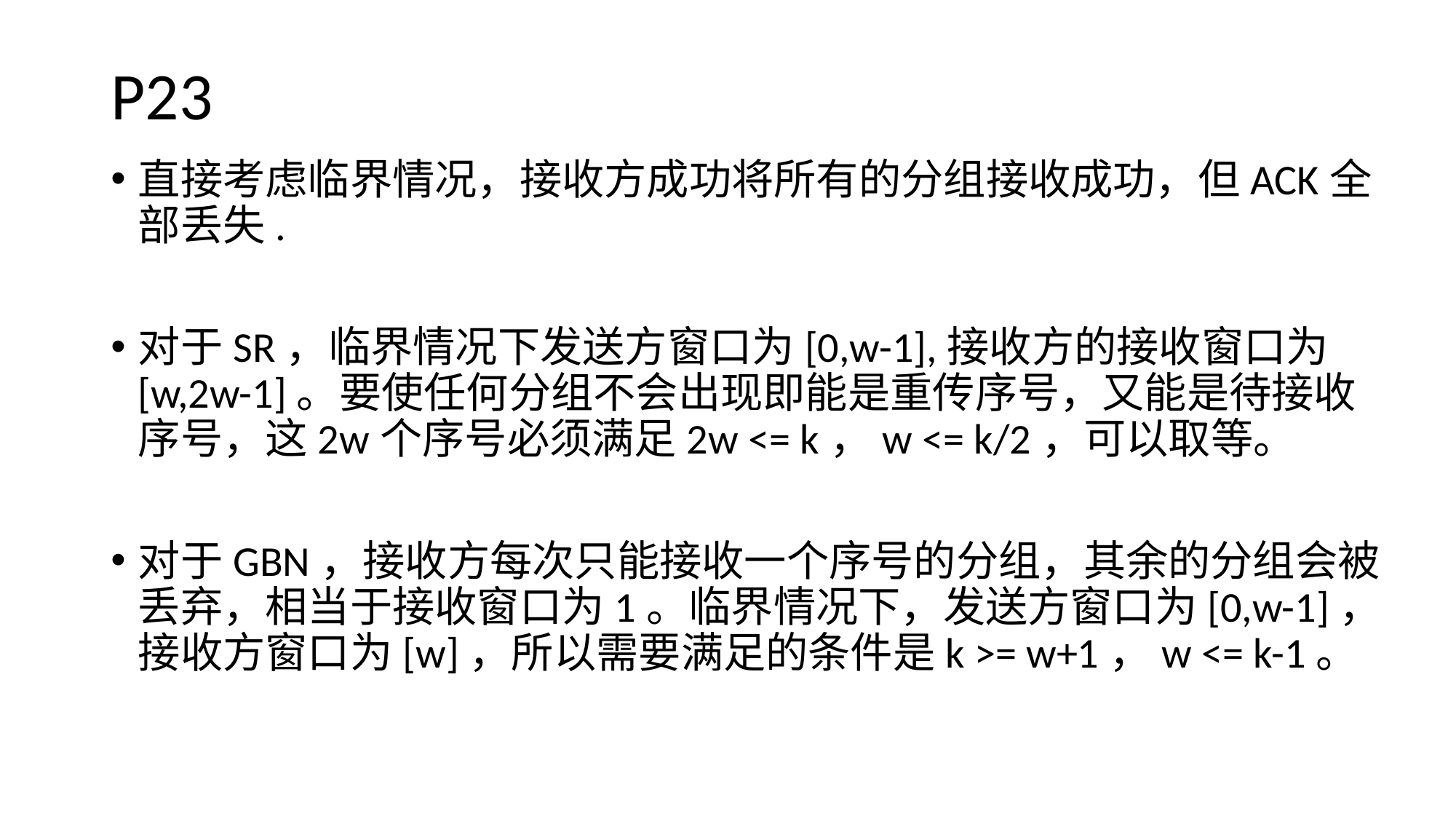

# P23
直接考虑临界情况，接收方成功将所有的分组接收成功，但ACK全部丢失.

对于SR，临界情况下发送方窗口为[0,w-1],接收方的接收窗口为[w,2w-1]。要使任何分组不会出现即能是重传序号，又能是待接收序号，这2w个序号必须满足2w <= k，w <= k/2，可以取等。

对于GBN，接收方每次只能接收一个序号的分组，其余的分组会被丢弃，相当于接收窗口为1。临界情况下，发送方窗口为[0,w-1]，接收方窗口为[w]，所以需要满足的条件是k >= w+1，w <= k-1。